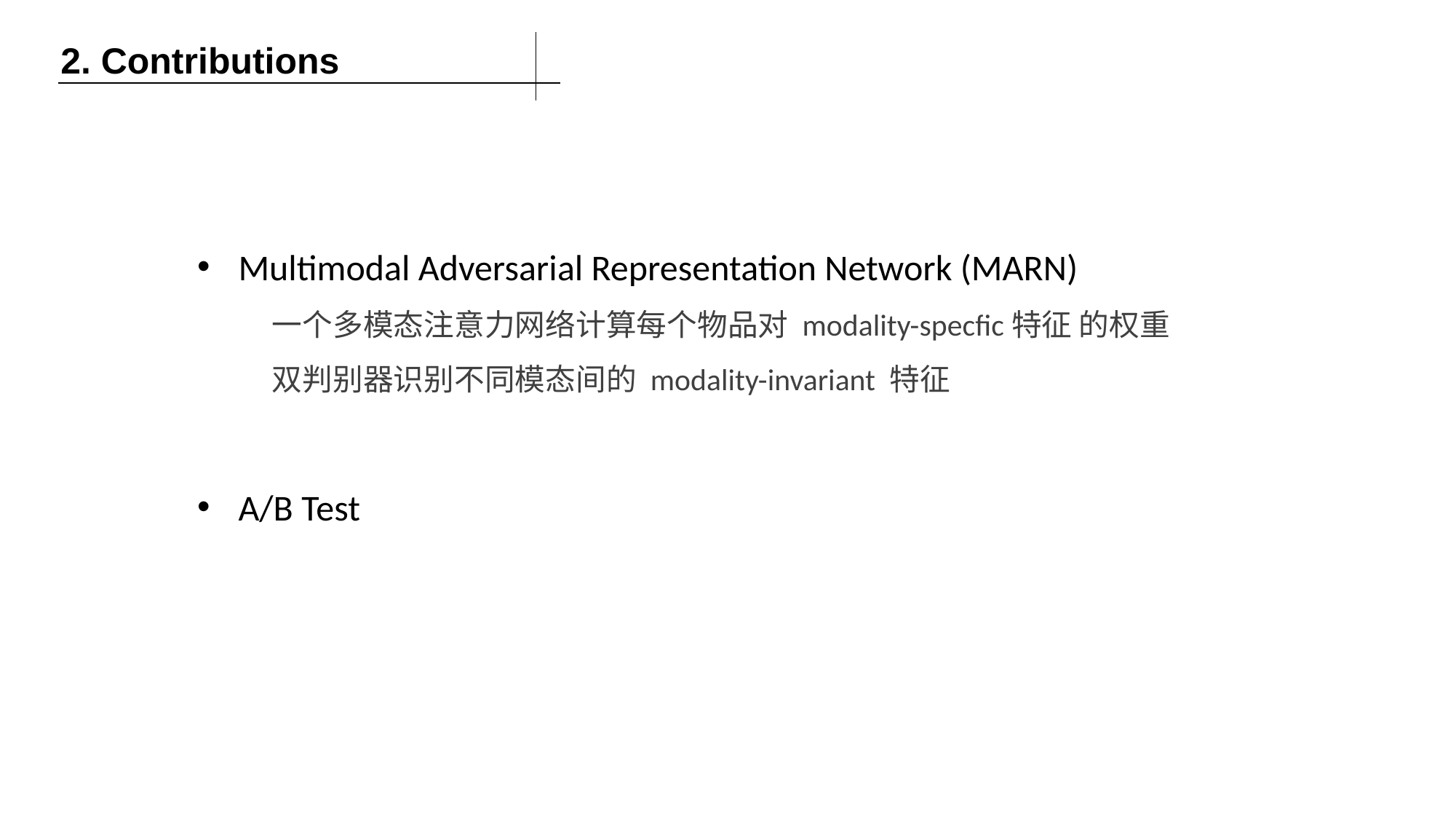

2. Contributions
Multimodal Adversarial Representation Network (MARN)
          一个多模态注意力网络计算每个物品对 modality-specfic特征 的权重
          双判别器识别不同模态间的 modality-invariant 特征

A/B Test